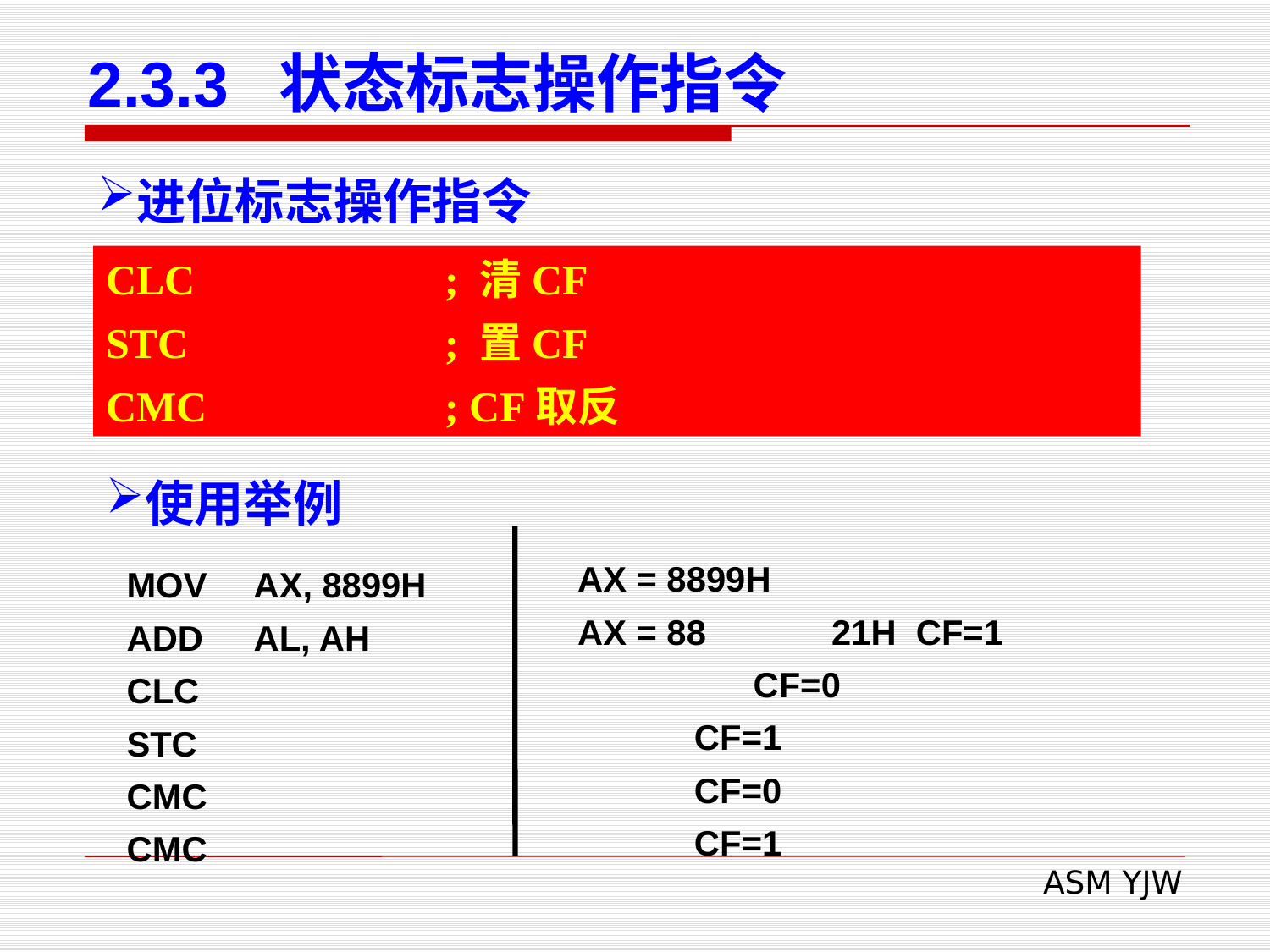

# 2.3.3  状态标志操作指令
进位标志操作指令
CLC		        ; 清CF
STC		        ; 置CF
CMC		        ; CF取反
使用举例

AX = 8899H
AX = 88	21H  CF=1
	     CF=0
            CF=1
            CF=0
            CF=1
MOV	AX, 8899H
ADD	AL, AH
CLC
STC
CMC
CMC